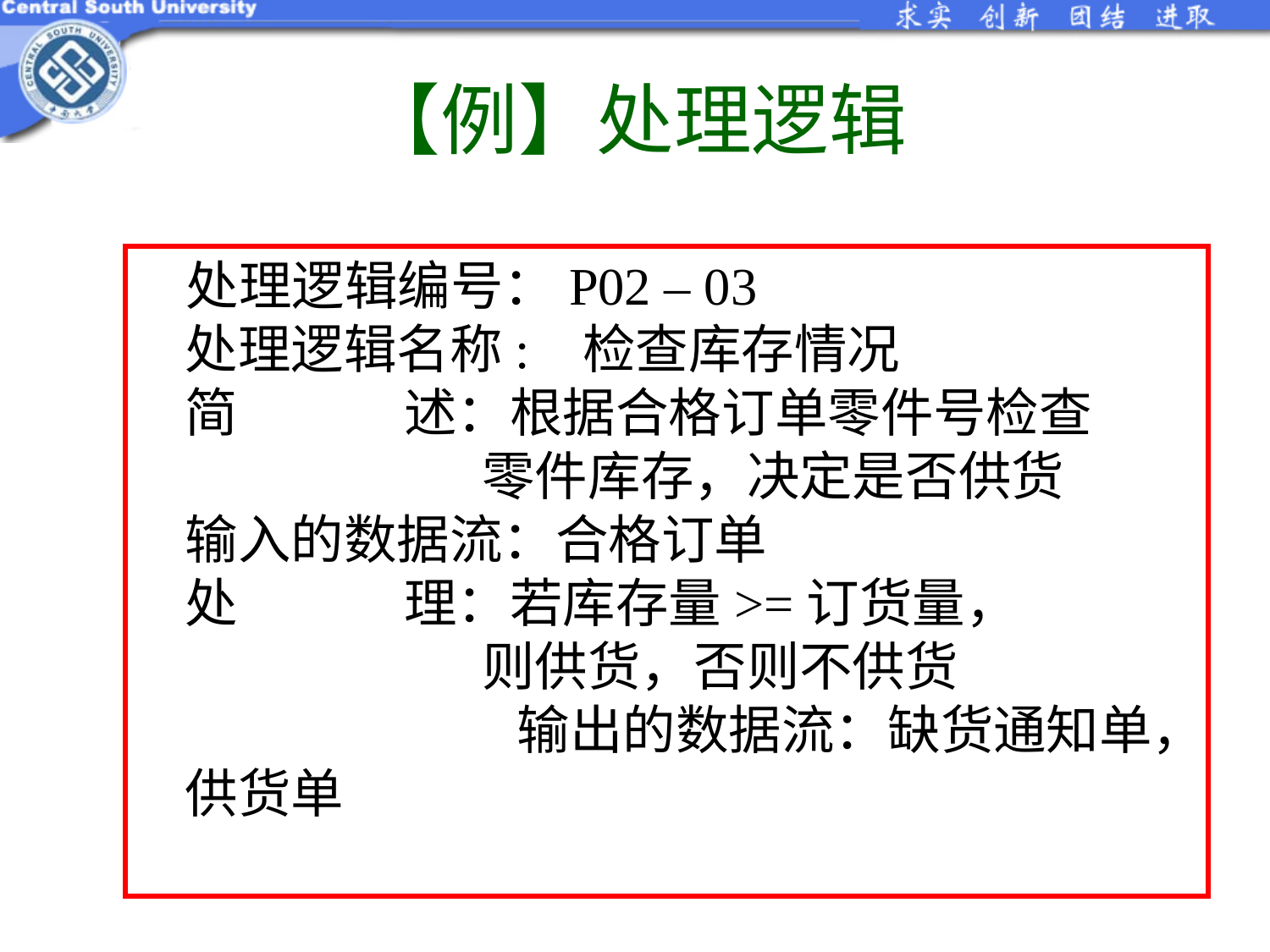

# 【例】处理逻辑
   处理逻辑编号：P02 – 03
处理逻辑名称:   检查库存情况
简              述：根据合格订单零件号检查
                            零件库存，决定是否供货
输入的数据流：合格订单
处              理：若库存量>=订货量，
                            则供货，否则不供货                                                 输出的数据流：缺货通知单，供货单